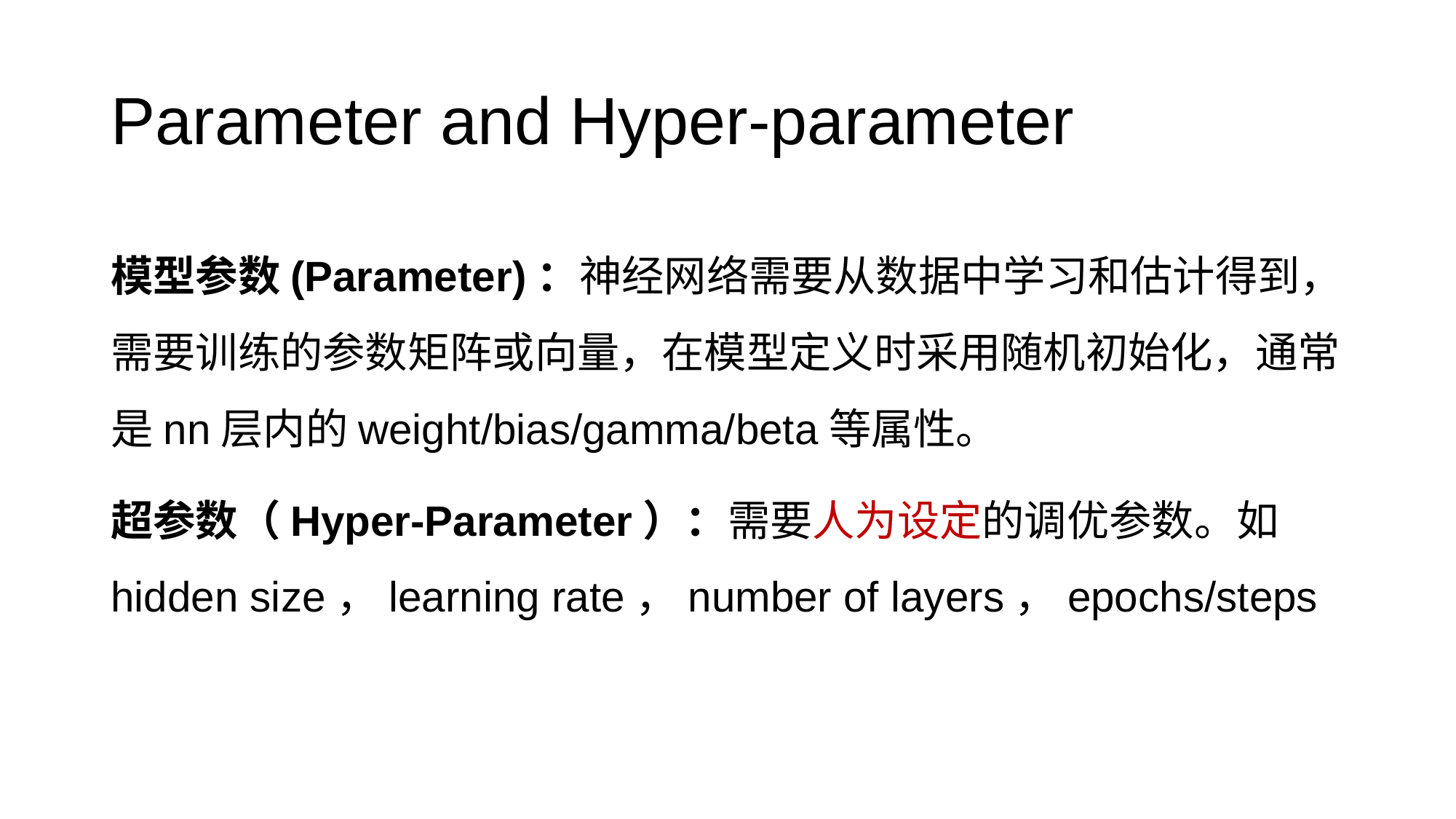

# Parameter and Hyper-parameter
模型参数(Parameter)：神经网络需要从数据中学习和估计得到，需要训练的参数矩阵或向量，在模型定义时采用随机初始化，通常是nn层内的weight/bias/gamma/beta等属性。
超参数（Hyper-Parameter）：需要人为设定的调优参数。如hidden size，learning rate，number of layers，epochs/steps